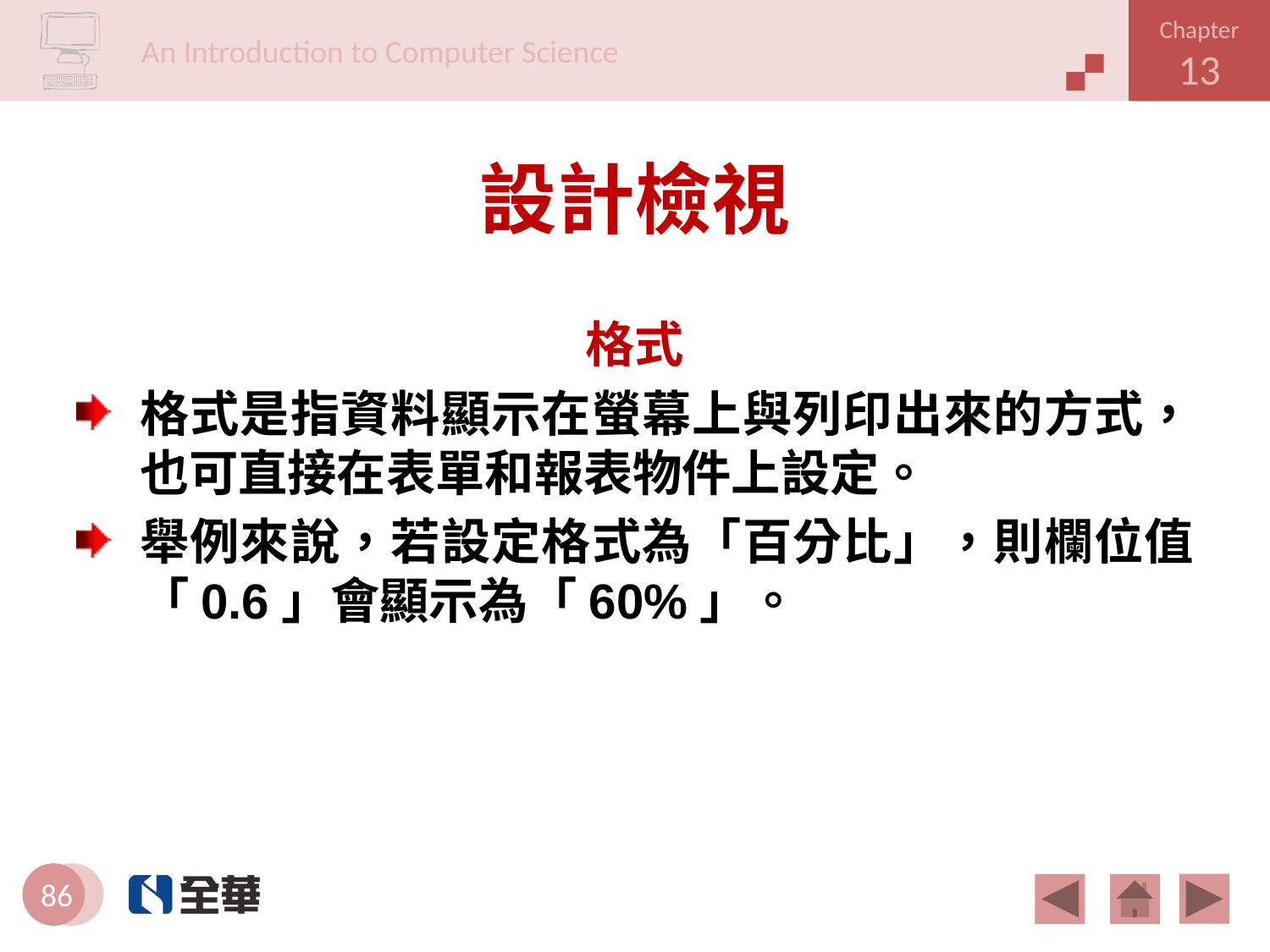

# 設計檢視
格式
格式是指資料顯示在螢幕上與列印出來的方式，也可直接在表單和報表物件上設定。
舉例來說，若設定格式為「百分比」，則欄位值「0.6」會顯示為「60%」。